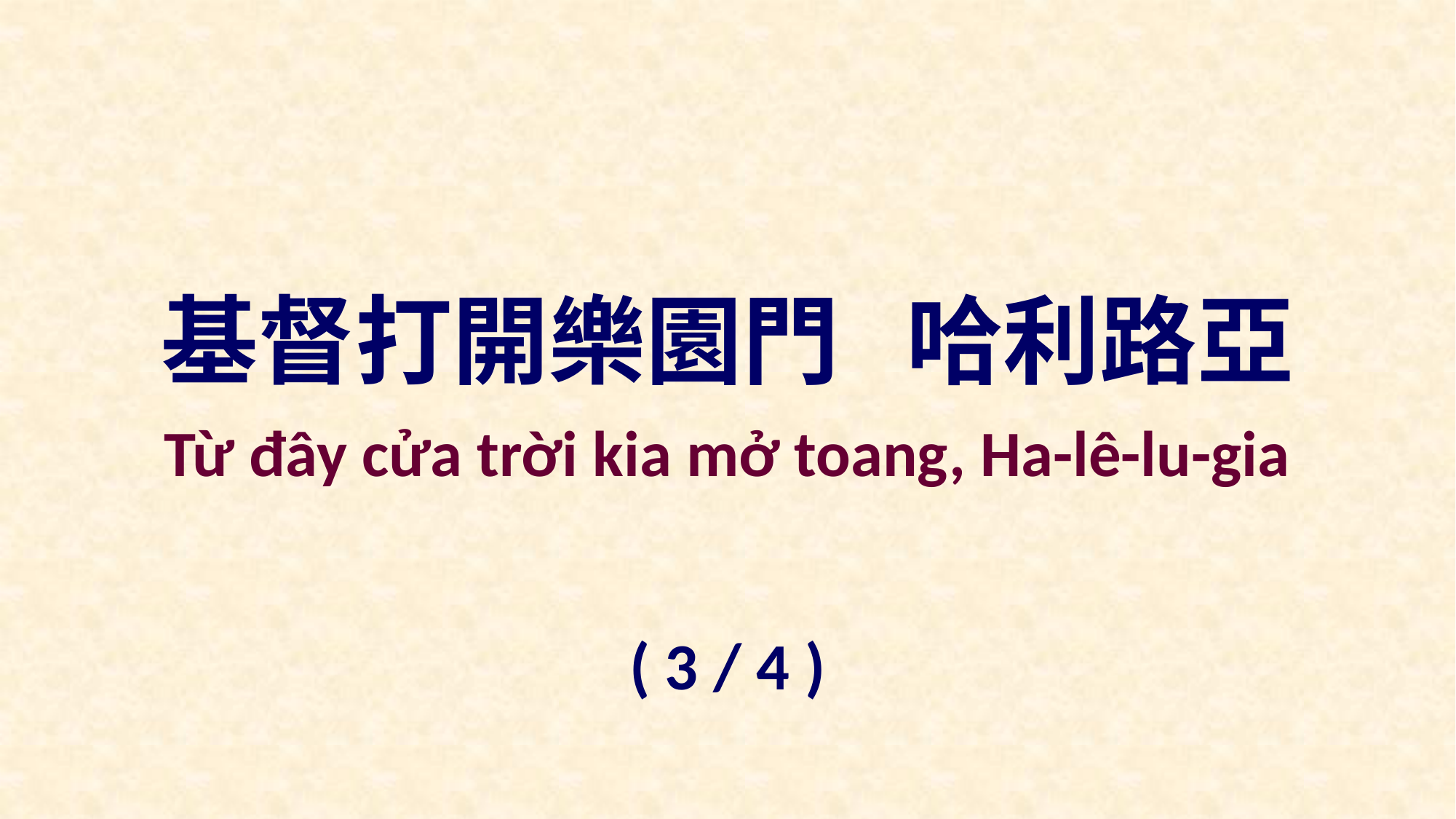

基督打開樂園門   哈利路亞
Từ đây cửa trời kia mở toang, Ha-lê-lu-gia
( 3 / 4 )